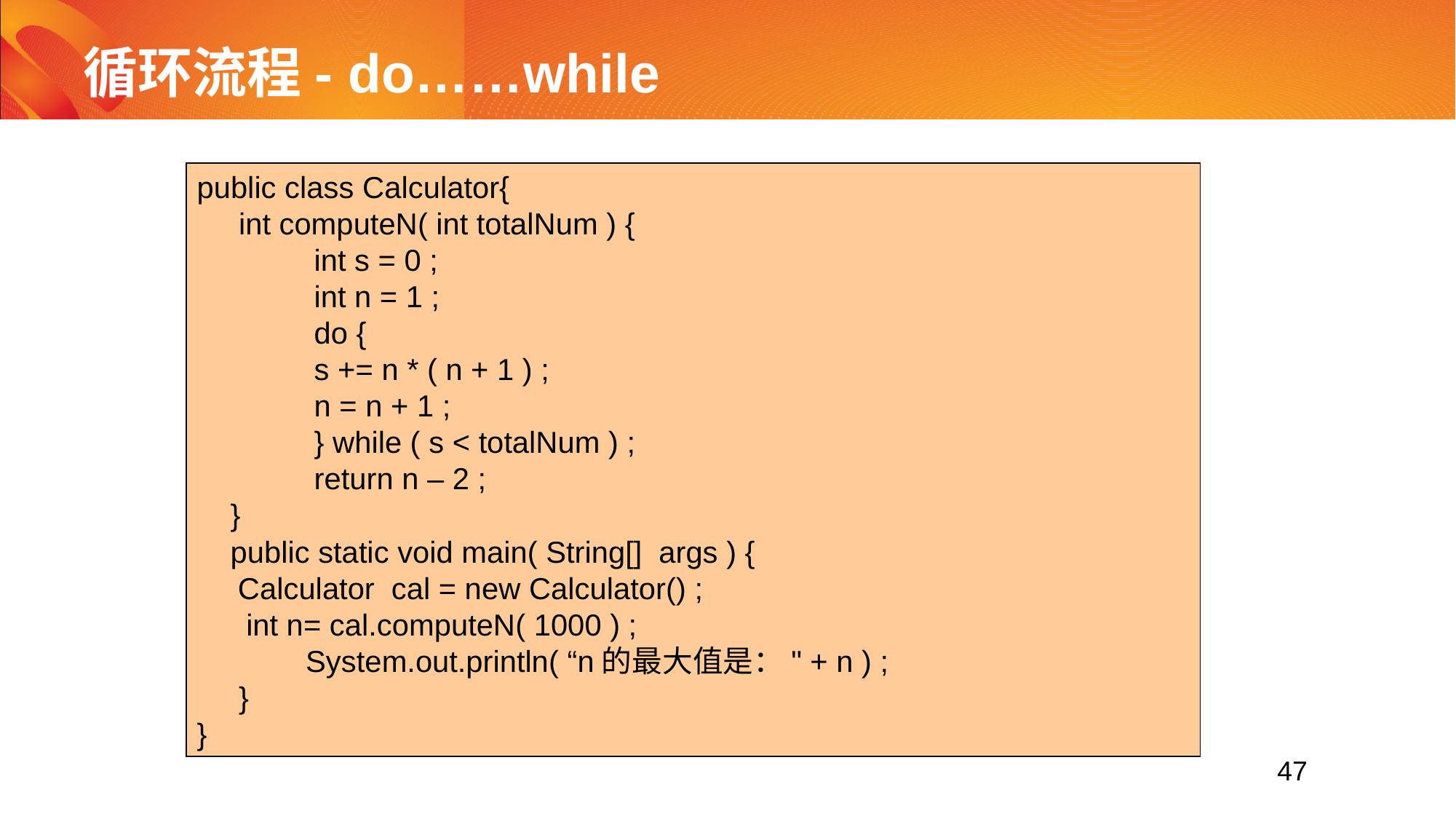

# 循环流程- do……while
public class Calculator{
     int computeN( int totalNum ) {
              int s = 0 ;
              int n = 1 ;
              do {
              s += n * ( n + 1 ) ;
              n = n + 1 ;
              } while ( s < totalNum ) ;
              return n – 2 ;
    }
    public static void main( String[]  args ) {
	Calculator  cal = new Calculator() ;
	 int n= cal.computeN( 1000 ) ;
             System.out.println( “n的最大值是：" + n ) ;
     }
}